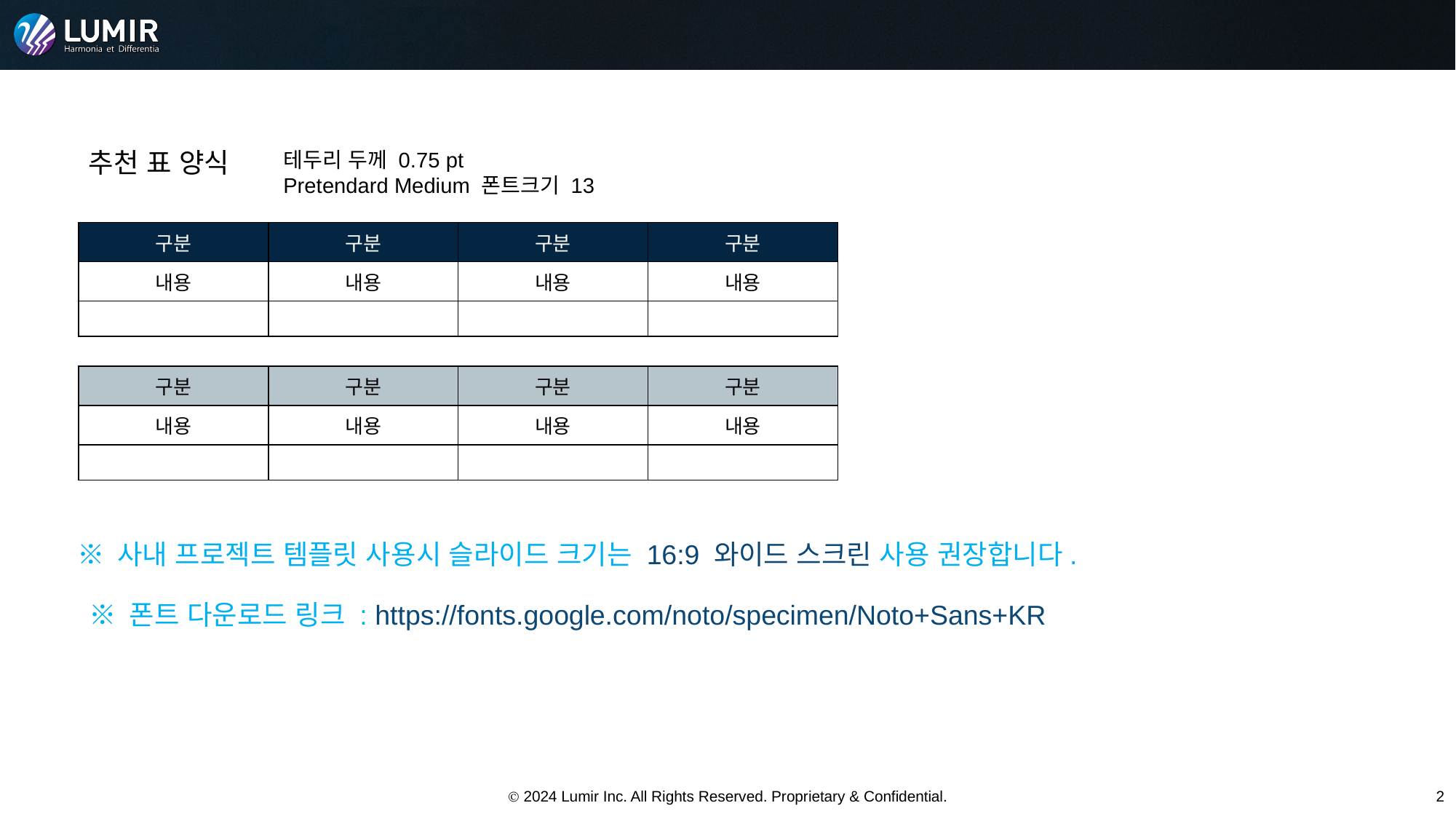

추천 표 양식
테두리 두께 0.75 pt
Pretendard Medium 폰트크기 13
| 구분 | 구분 | 구분 | 구분 |
| --- | --- | --- | --- |
| 내용 | 내용 | 내용 | 내용 |
|  |  |  |  |
| 구분 | 구분 | 구분 | 구분 |
| --- | --- | --- | --- |
| 내용 | 내용 | 내용 | 내용 |
|  |  |  |  |
※ 사내 프로젝트 템플릿 사용시 슬라이드 크기는 16:9 와이드 스크린 사용 권장합니다.
※ 폰트 다운로드 링크 : https://fonts.google.com/noto/specimen/Noto+Sans+KR